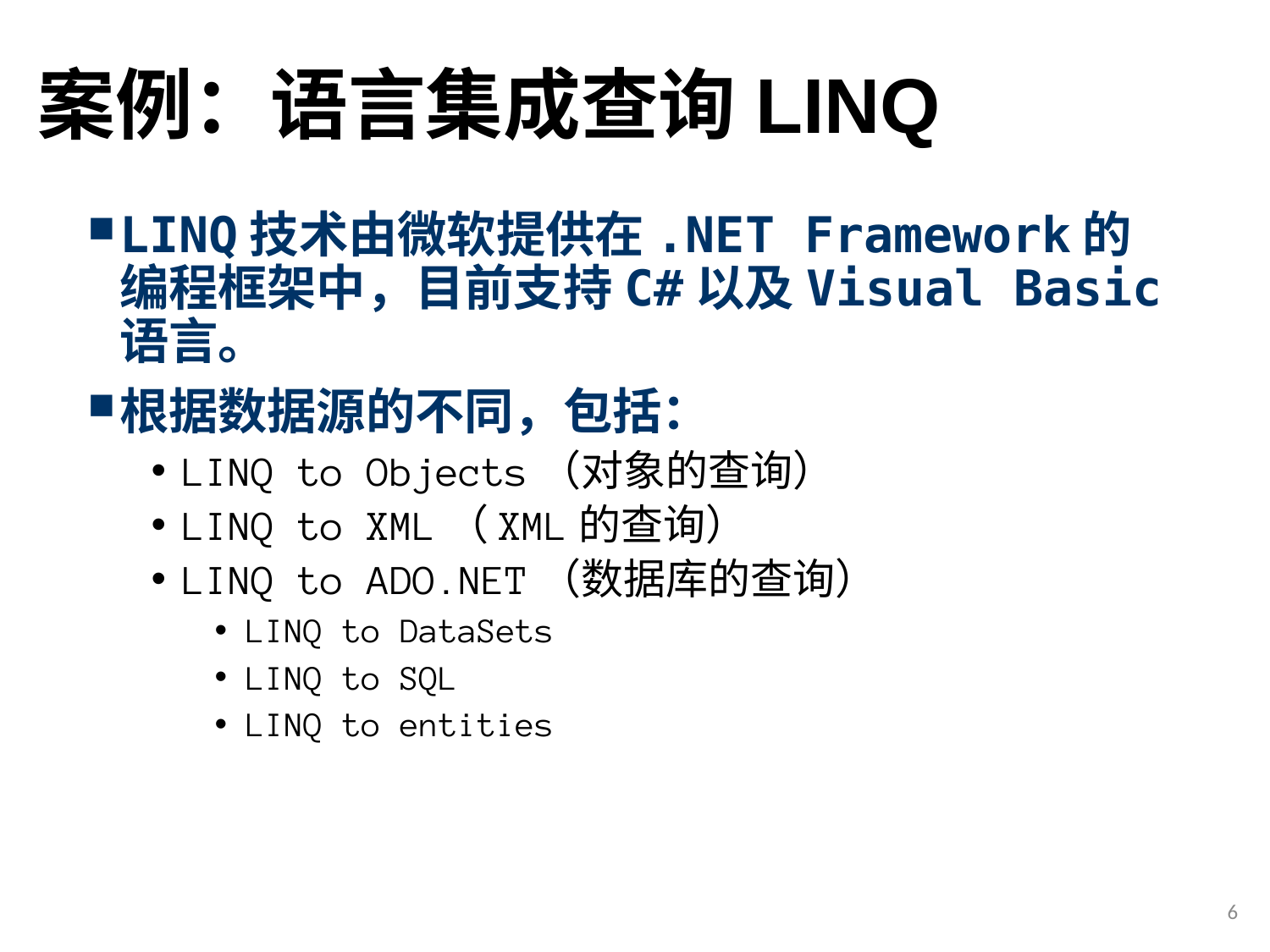

# 案例：语言集成查询LINQ
LINQ技术由微软提供在.NET Framework的编程框架中，目前支持C#以及Visual Basic语言。
根据数据源的不同，包括：
LINQ to Objects（对象的查询）
LINQ to XML（XML的查询）
LINQ to ADO.NET（数据库的查询）
LINQ to DataSets
LINQ to SQL
LINQ to entities

6